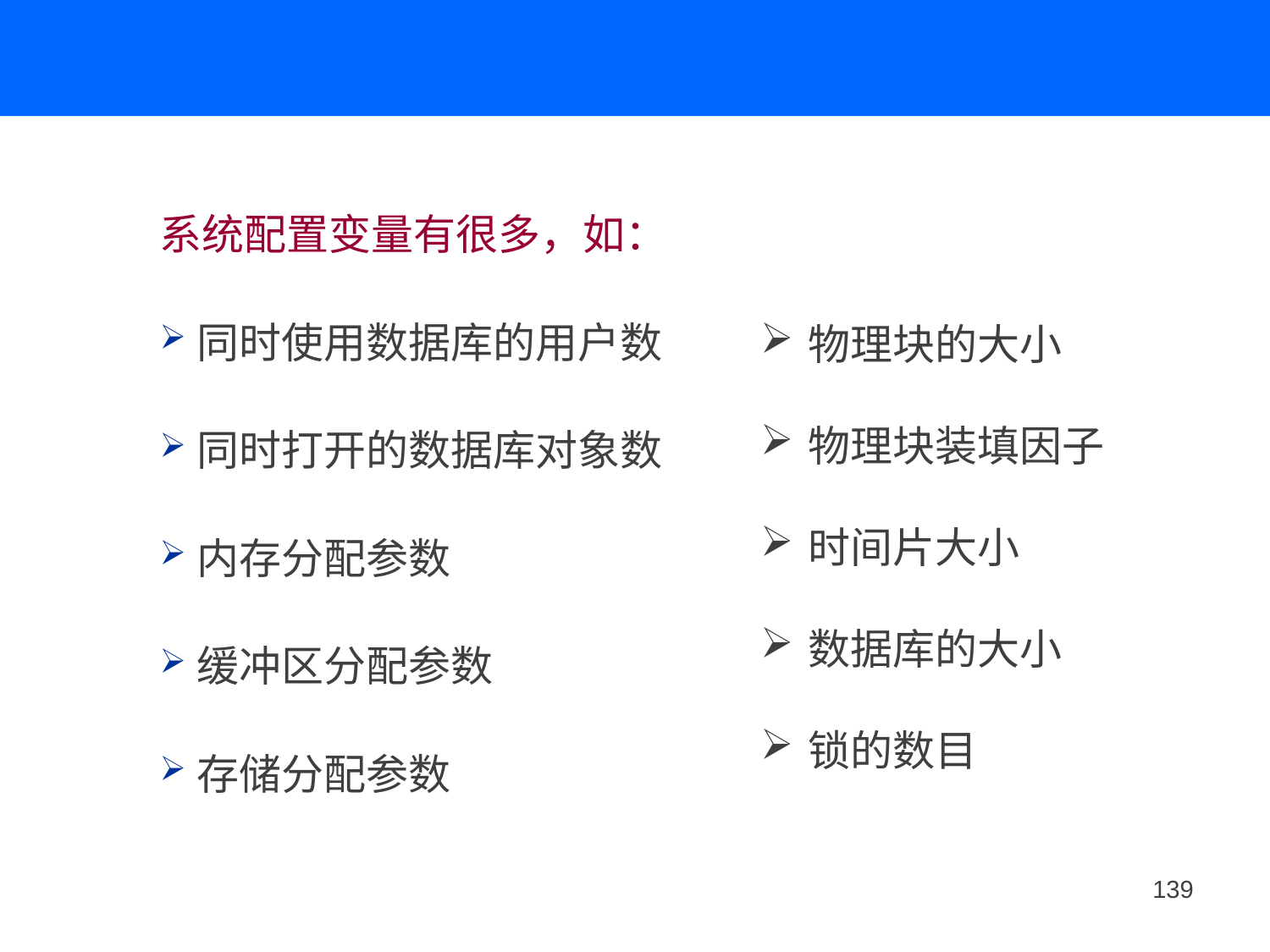

系统配置变量有很多，如：
同时使用数据库的用户数
同时打开的数据库对象数
内存分配参数
缓冲区分配参数
存储分配参数
物理块的大小
物理块装填因子
时间片大小
数据库的大小
锁的数目
139